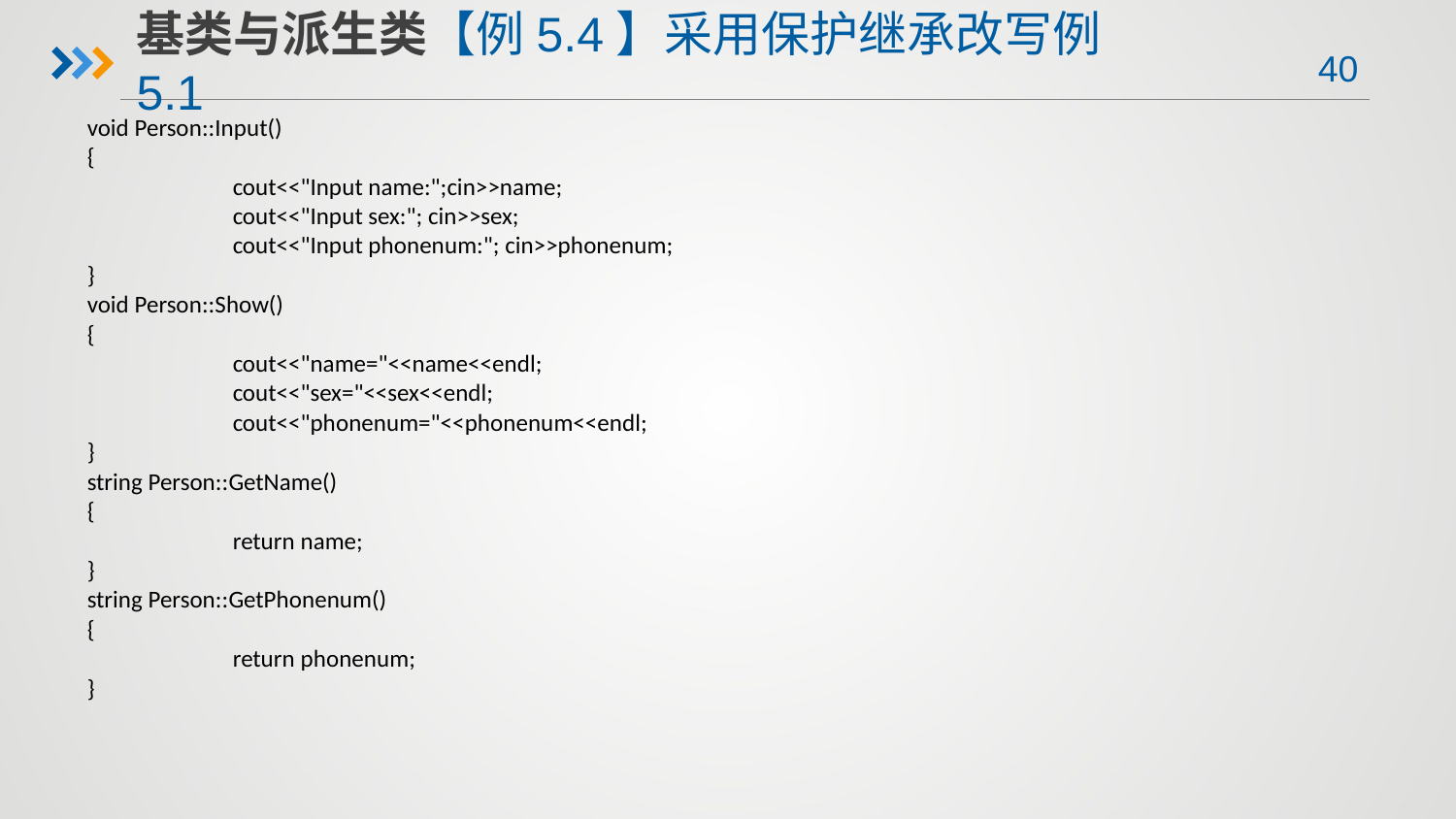

基类与派生类【例5.4】采用保护继承改写例5.1
void Person::Input()
{
	cout<<"Input name:";cin>>name;
	cout<<"Input sex:"; cin>>sex;
	cout<<"Input phonenum:"; cin>>phonenum;
}
void Person::Show()
{
	cout<<"name="<<name<<endl;
	cout<<"sex="<<sex<<endl;
	cout<<"phonenum="<<phonenum<<endl;
}
string Person::GetName()
{
	return name;
}
string Person::GetPhonenum()
{
	return phonenum;
}